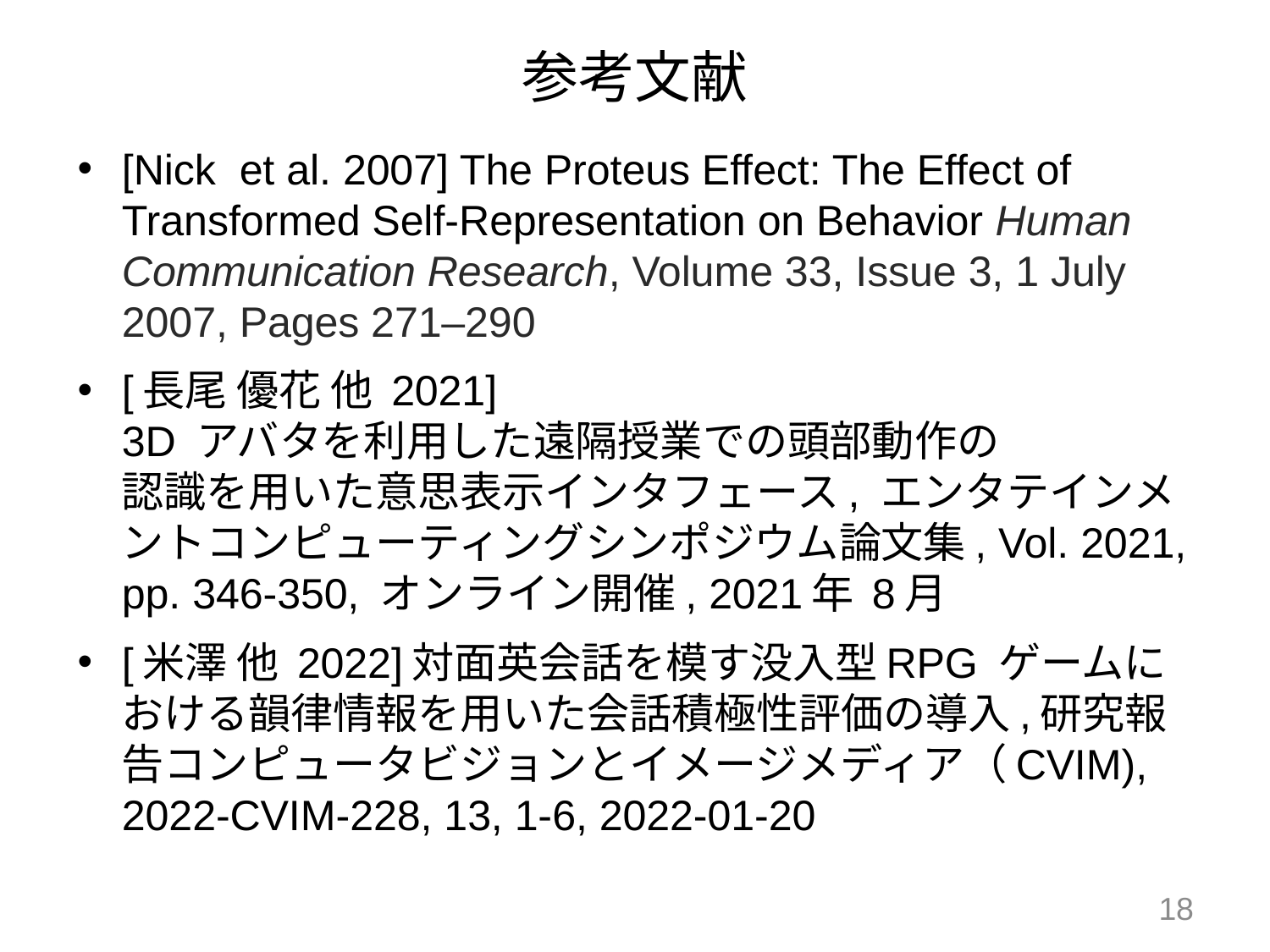

# 参考文献
[Nick  et al. 2007] The Proteus Effect: The Effect of Transformed Self-Representation on Behavior Human Communication Research, Volume 33, Issue 3, 1 July 2007, Pages 271–290
[長尾 優花 他 2021]
3D アバタを利用した遠隔授業での頭部動作の
認識を用いた意思表示インタフェース, エンタテインメントコンピューティングシンポジウム論文集, Vol. 2021, pp. 346-350, オンライン開催, 2021年 8月
[米澤 他 2022]対面英会話を模す没入型RPG ゲームにおける韻律情報を用いた会話積極性評価の導入,研究報告コンピュータビジョンとイメージメディア（CVIM), 2022-CVIM-228, 13, 1-6, 2022-01-20

18